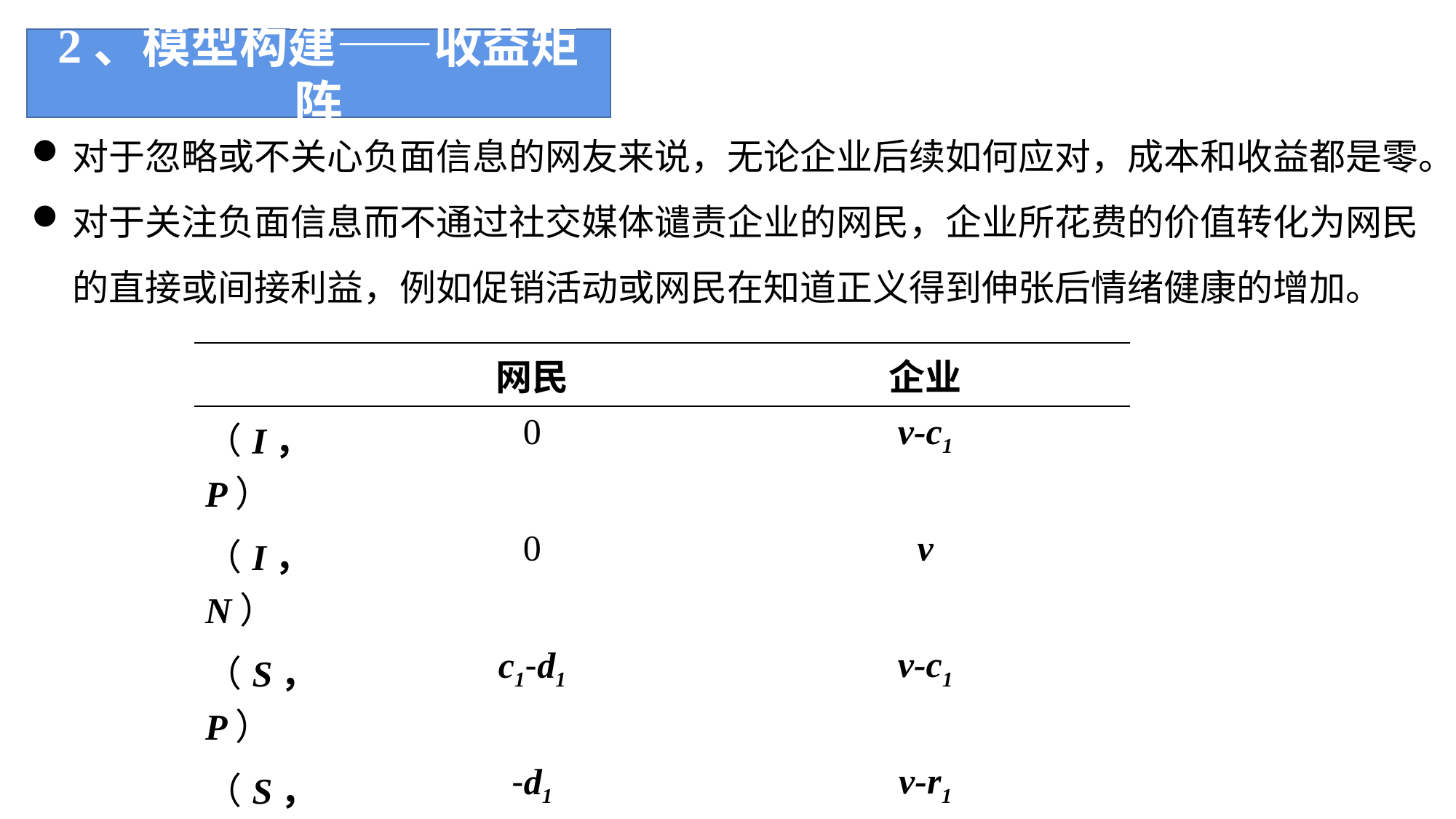

2、模型构建——收益矩阵
对于忽略或不关心负面信息的网友来说，无论企业后续如何应对，成本和收益都是零。
对于关注负面信息而不通过社交媒体谴责企业的网民，企业所花费的价值转化为网民的直接或间接利益，例如促销活动或网民在知道正义得到伸张后情绪健康的增加。

|  | 网民 | 企业 |
| --- | --- | --- |
| （I，P） | 0 | v-c1 |
| （I，N） | 0 | v |
| （S，P） | c1-d1 | v-c1 |
| （S，N） | -d1 | v-r1 |
| （T，P） | c2-d2 | v-c2-r2 |
| （T，N） | -d2 | v-r3 |
9